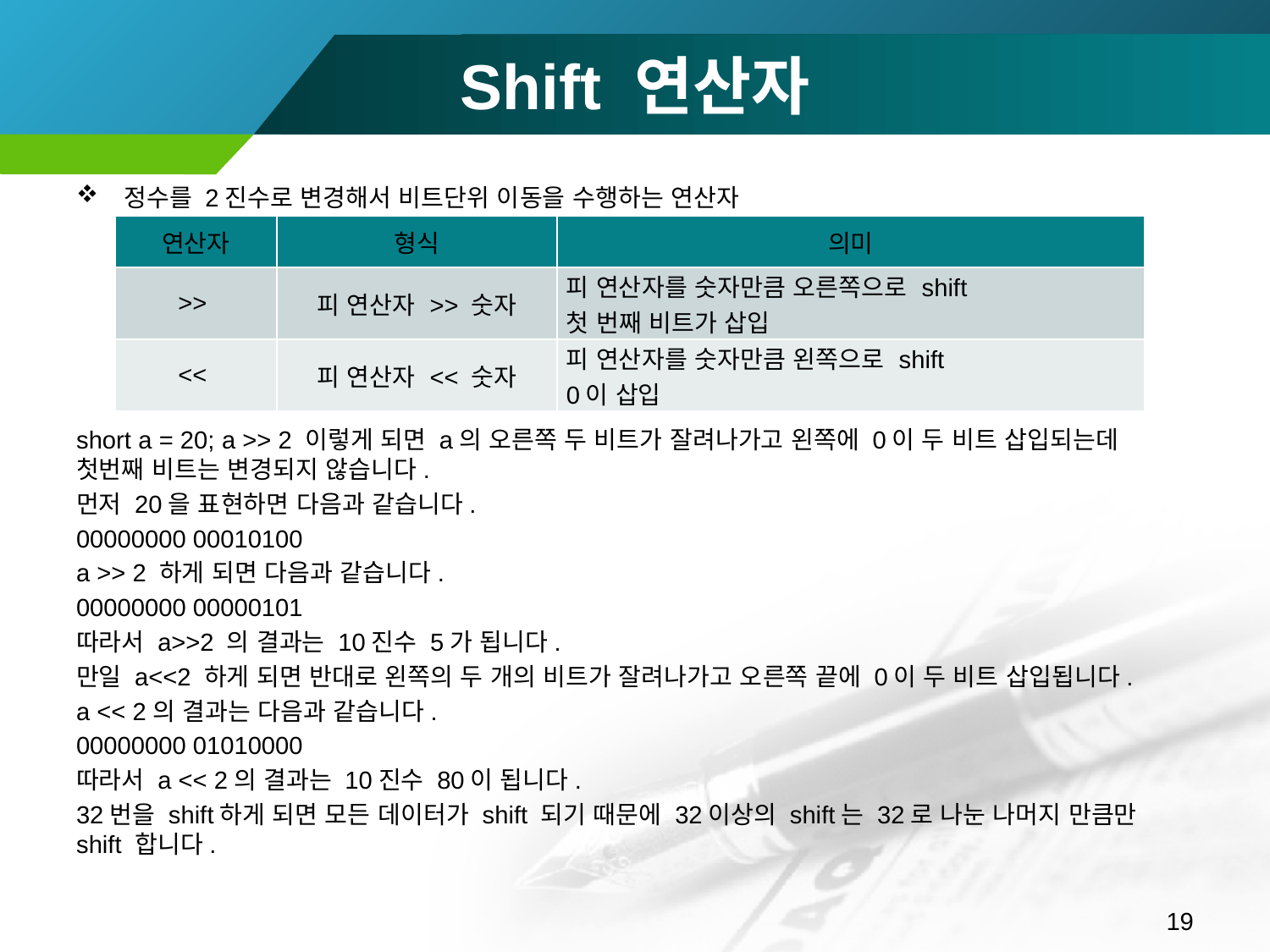

# Shift 연산자
정수를 2진수로 변경해서 비트단위 이동을 수행하는 연산자

short a = 20; a >> 2 이렇게 되면 a의 오른쪽 두 비트가 잘려나가고 왼쪽에 0이 두 비트 삽입되는데 첫번째 비트는 변경되지 않습니다.
먼저 20을 표현하면 다음과 같습니다.
00000000 00010100
a >> 2 하게 되면 다음과 같습니다.
00000000 00000101
따라서 a>>2 의 결과는 10진수 5가 됩니다.
만일 a<<2 하게 되면 반대로 왼쪽의 두 개의 비트가 잘려나가고 오른쪽 끝에 0이 두 비트 삽입됩니다.
a << 2의 결과는 다음과 같습니다.
00000000 01010000
따라서 a << 2의 결과는 10진수 80이 됩니다.
32번을 shift하게 되면 모든 데이터가 shift 되기 때문에 32이상의 shift는 32로 나눈 나머지 만큼만 shift 합니다.
| 연산자 | 형식 | 의미 |
| --- | --- | --- |
| >> | 피 연산자 >> 숫자 | 피 연산자를 숫자만큼 오른쪽으로 shift 첫 번째 비트가 삽입 |
| << | 피 연산자 << 숫자 | 피 연산자를 숫자만큼 왼쪽으로 shift 0이 삽입 |
19